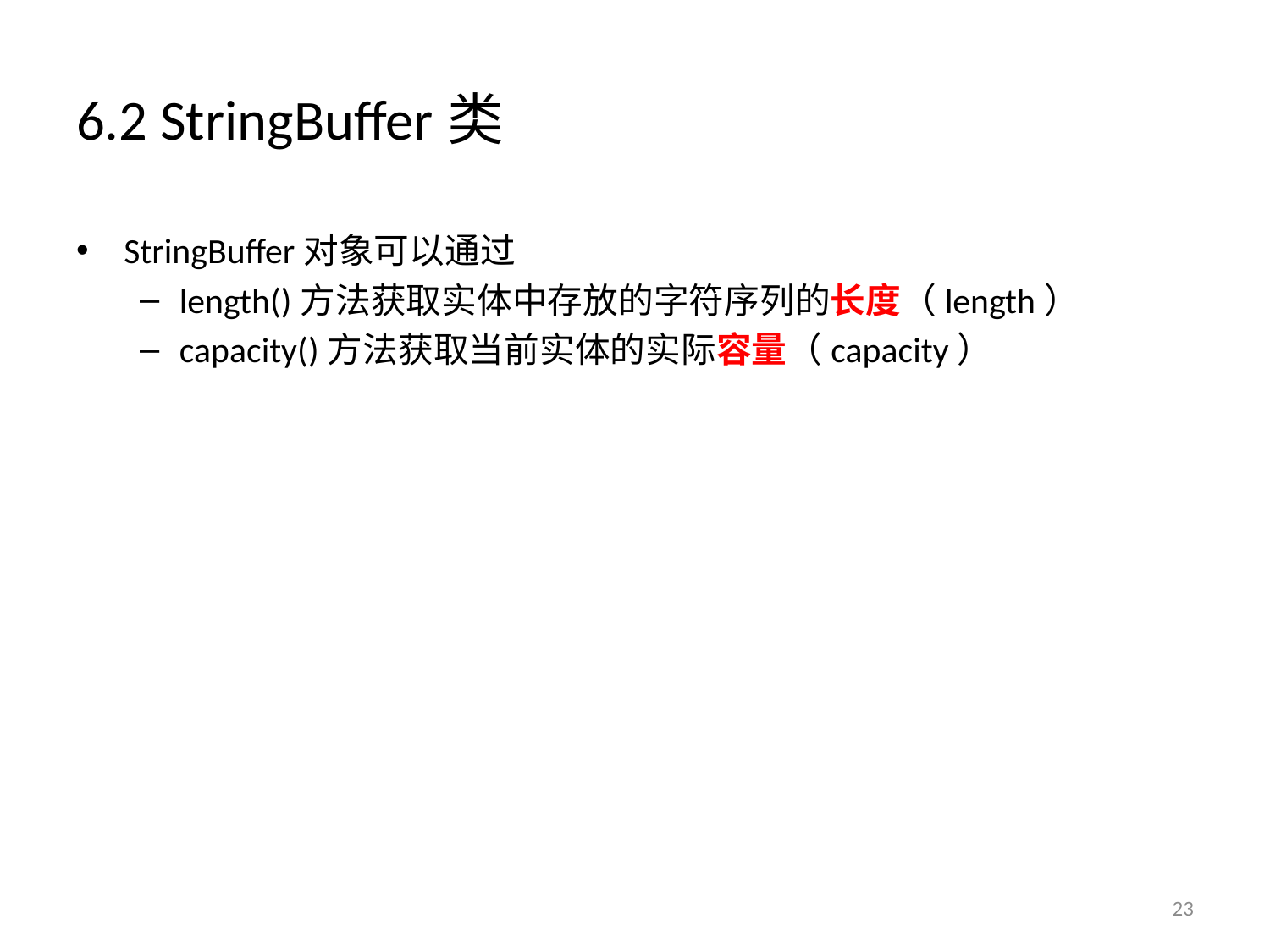

# 6.2 StringBuffer类
StringBuffer对象可以通过
length()方法获取实体中存放的字符序列的长度（length）
capacity()方法获取当前实体的实际容量（capacity）
23